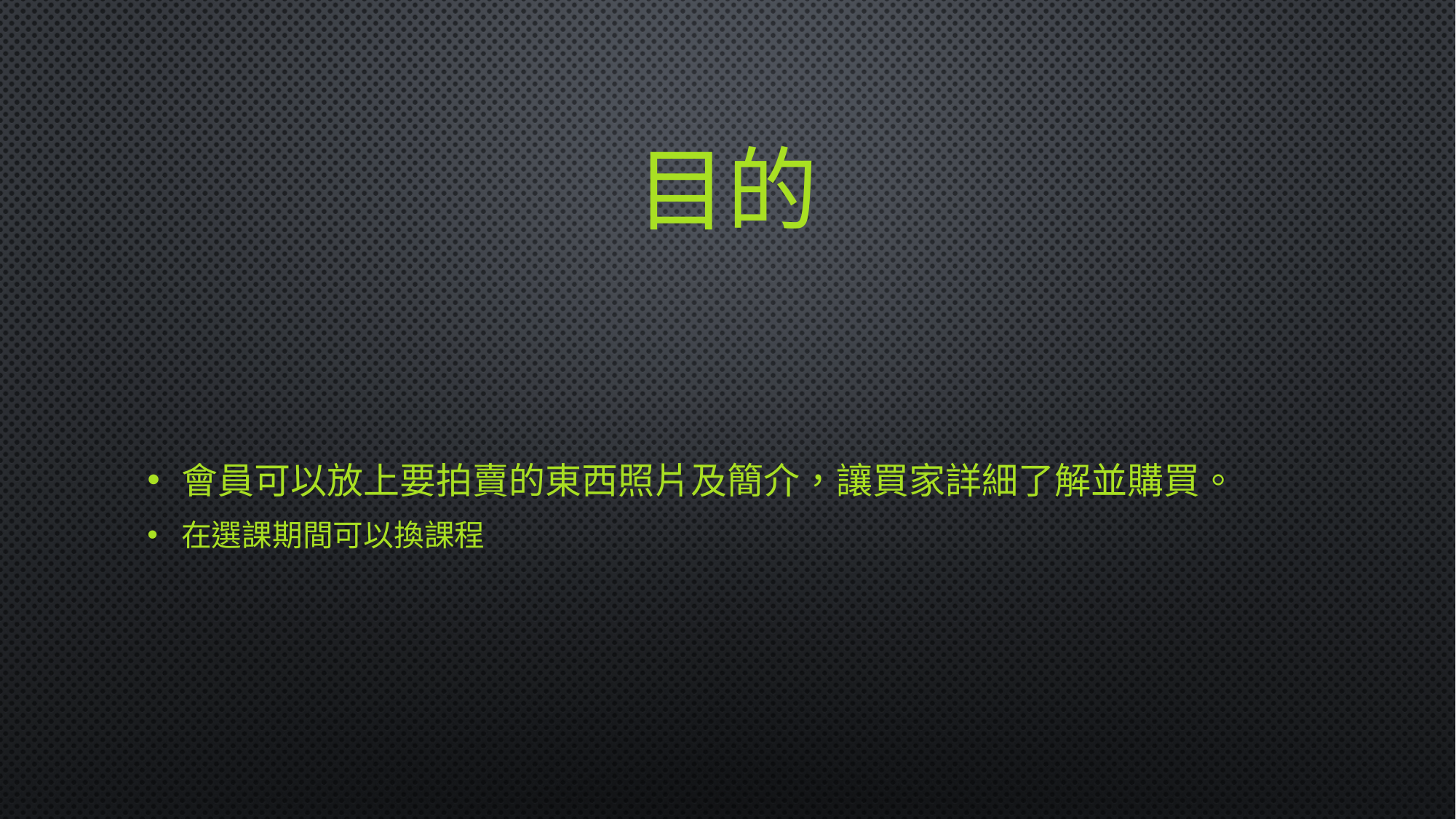

# 目的
會員可以放上要拍賣的東西照片及簡介，讓買家詳細了解並購買。
在選課期間可以換課程